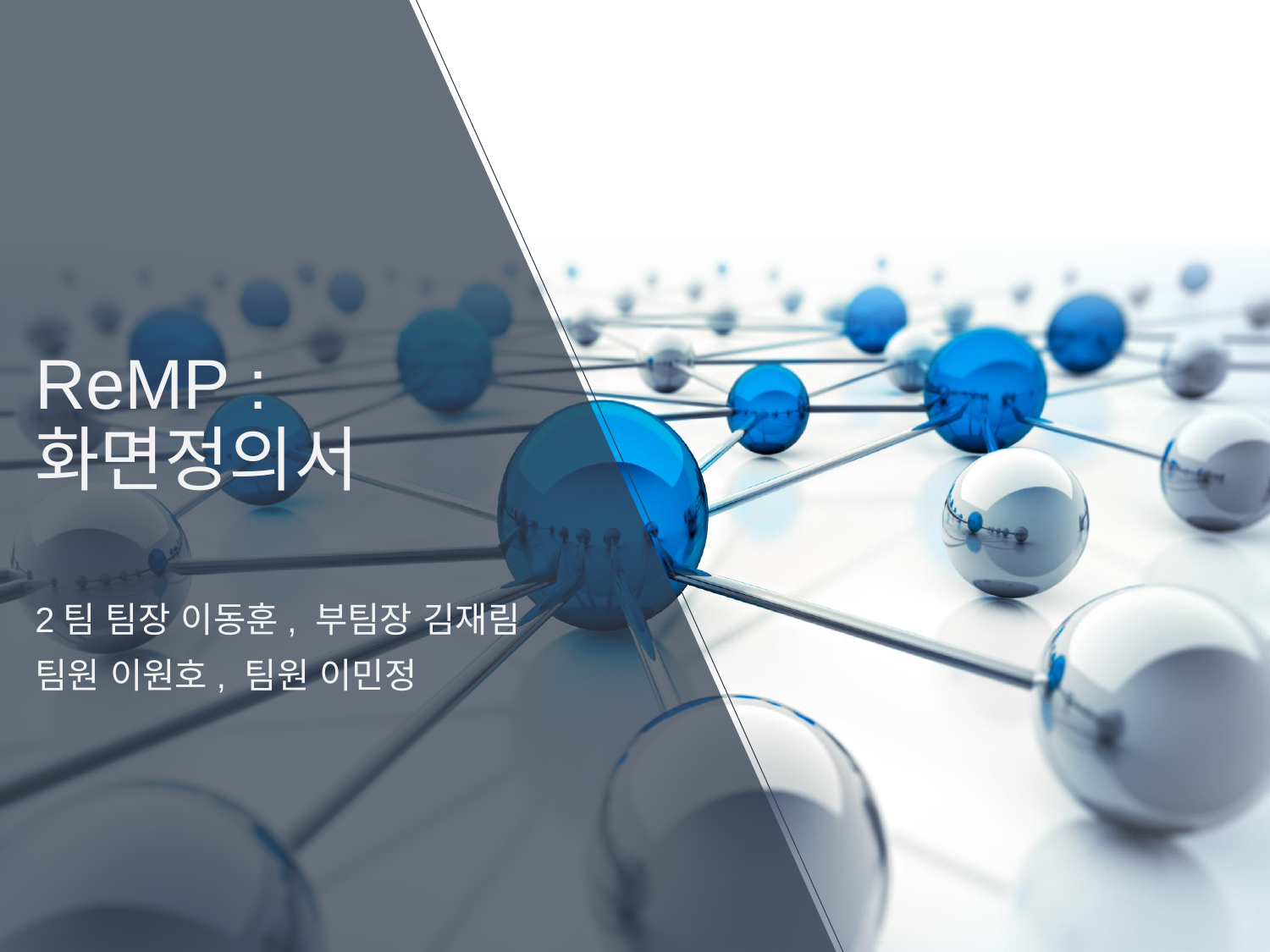

# ReMP : 화면정의서
2팀 팀장 이동훈, 부팀장 김재림
팀원 이원호, 팀원 이민정